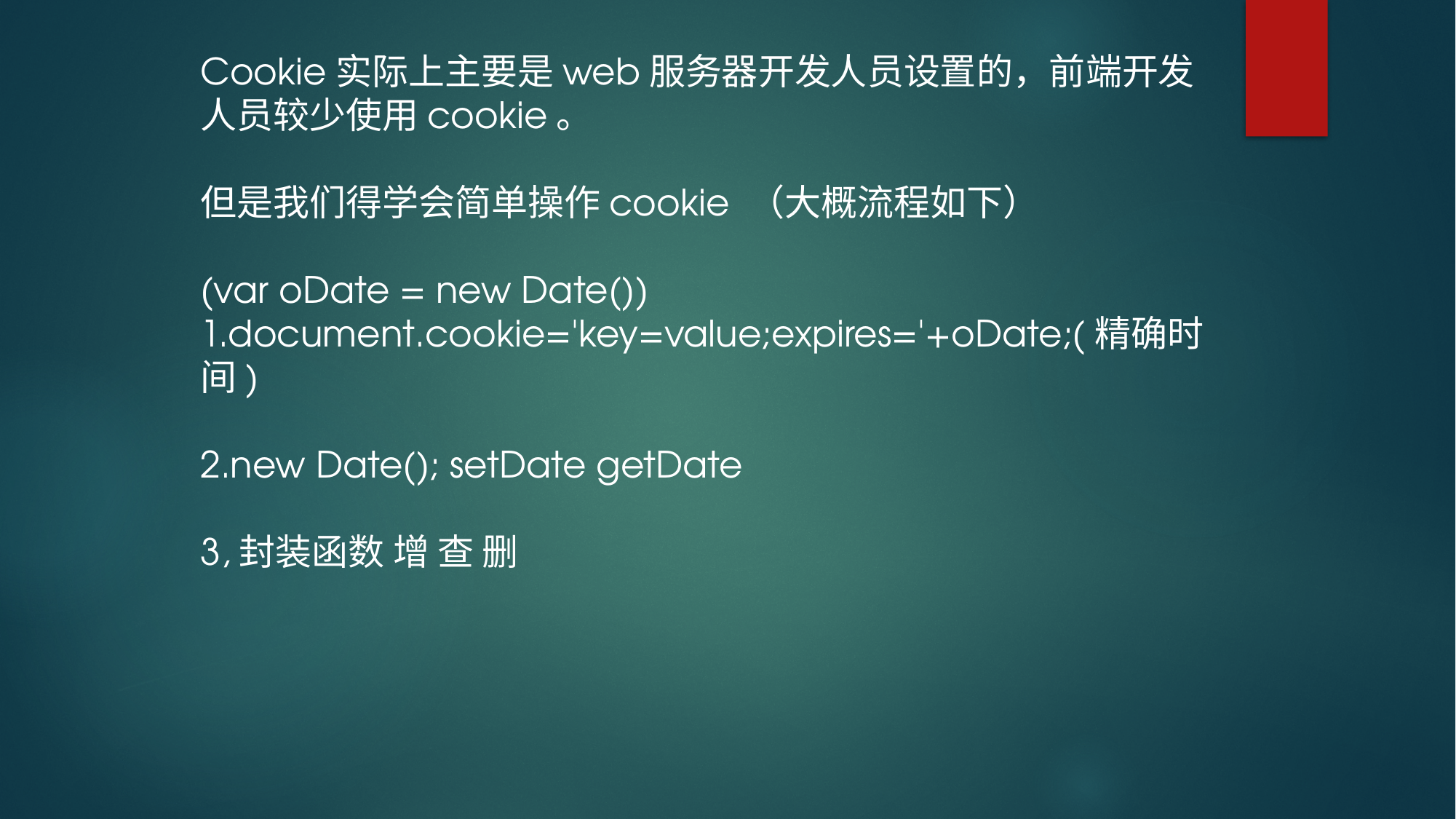

Cookie实际上主要是web服务器开发人员设置的，前端开发人员较少使用cookie。

但是我们得学会简单操作cookie （大概流程如下）

(var oDate = new Date())
1.document.cookie='key=value;expires='+oDate;(精确时间)

2.new Date(); setDate getDate

3,封装函数 增 查 删